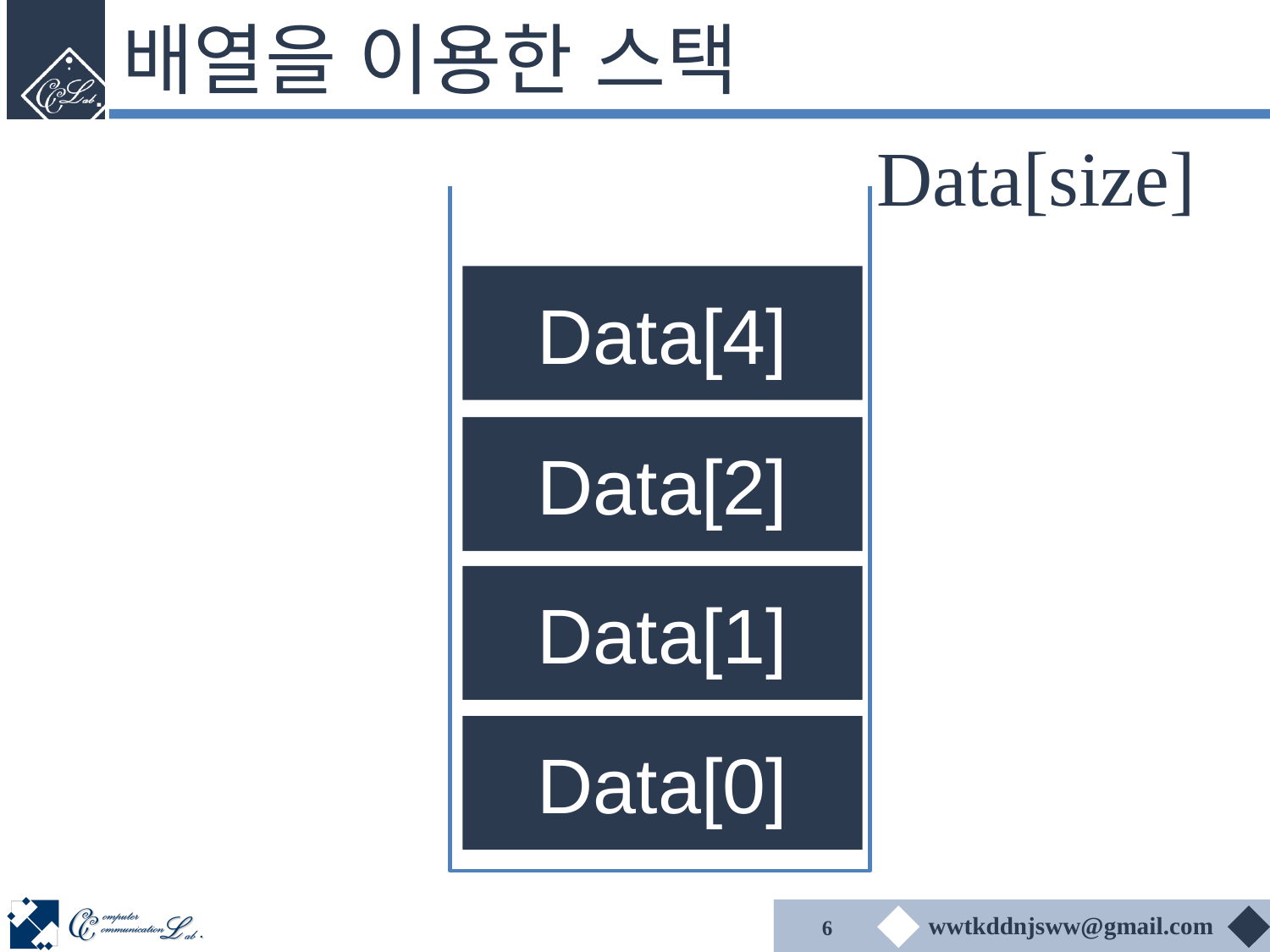

# 배열을 이용한 스택
Data[size]

Data[4]
Data[2]
Data[1]
Data[0]